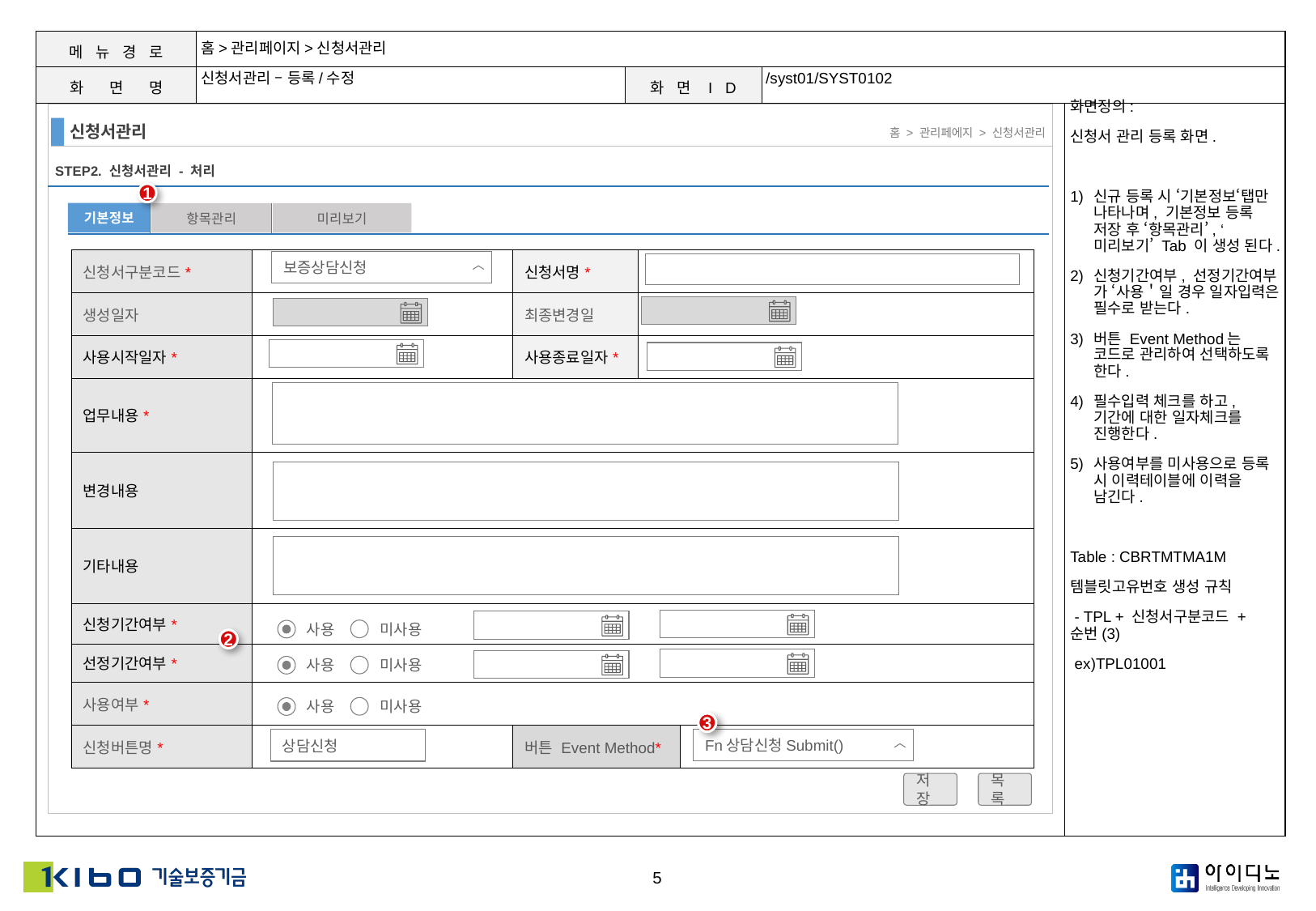

# 홈>관리페이지>신청서관리
신청서관리 – 등록/수정
/syst01/SYST0102
화면정의:
신청서 관리 등록 화면.

신규 등록 시 ‘기본정보‘탭만 나타나며, 기본정보 등록 저장 후 ‘항목관리’, ‘미리보기’ Tab 이 생성 된다.
신청기간여부, 선정기간여부 가 ‘사용＇일 경우 일자입력은 필수로 받는다.
버튼 Event Method는 코드로 관리하여 선택하도록 한다.
필수입력 체크를 하고, 기간에 대한 일자체크를 진행한다.
사용여부를 미사용으로 등록 시 이력테이블에 이력을 남긴다.

Table : CBRTMTMA1M
템블릿고유번호 생성 규칙
 - TPL + 신청서구분코드 + 순번(3)
 ex)TPL01001

신청서관리
홈 > 관리페에지 > 신청서관리
STEP2. 신청서관리 - 처리
1
기본정보
항목관리
미리보기
| 신청서구분코드\* |  | 신청서명\* |  |  |
| --- | --- | --- | --- | --- |
| 생성일자 |  | 최종변경일 |  |  |
| 사용시작일자\* |  | 사용종료일자\* |  |  |
| 업무내용\* |  |  |  |  |
| 변경내용 |  |  |  |  |
| 기타내용 |  |  |  |  |
| 신청기간여부\* |  |  |  |  |
| 선정기간여부\* |  |  |  |  |
| 사용여부\* |  |  |  |  |
| 신청버튼명\* |  | 버튼 Event Method\* |  |  |
보증상담신청

미사용

사용

2

미사용

사용

미사용

사용

3
Fn상담신청Submit()

상담신청
저장
목록